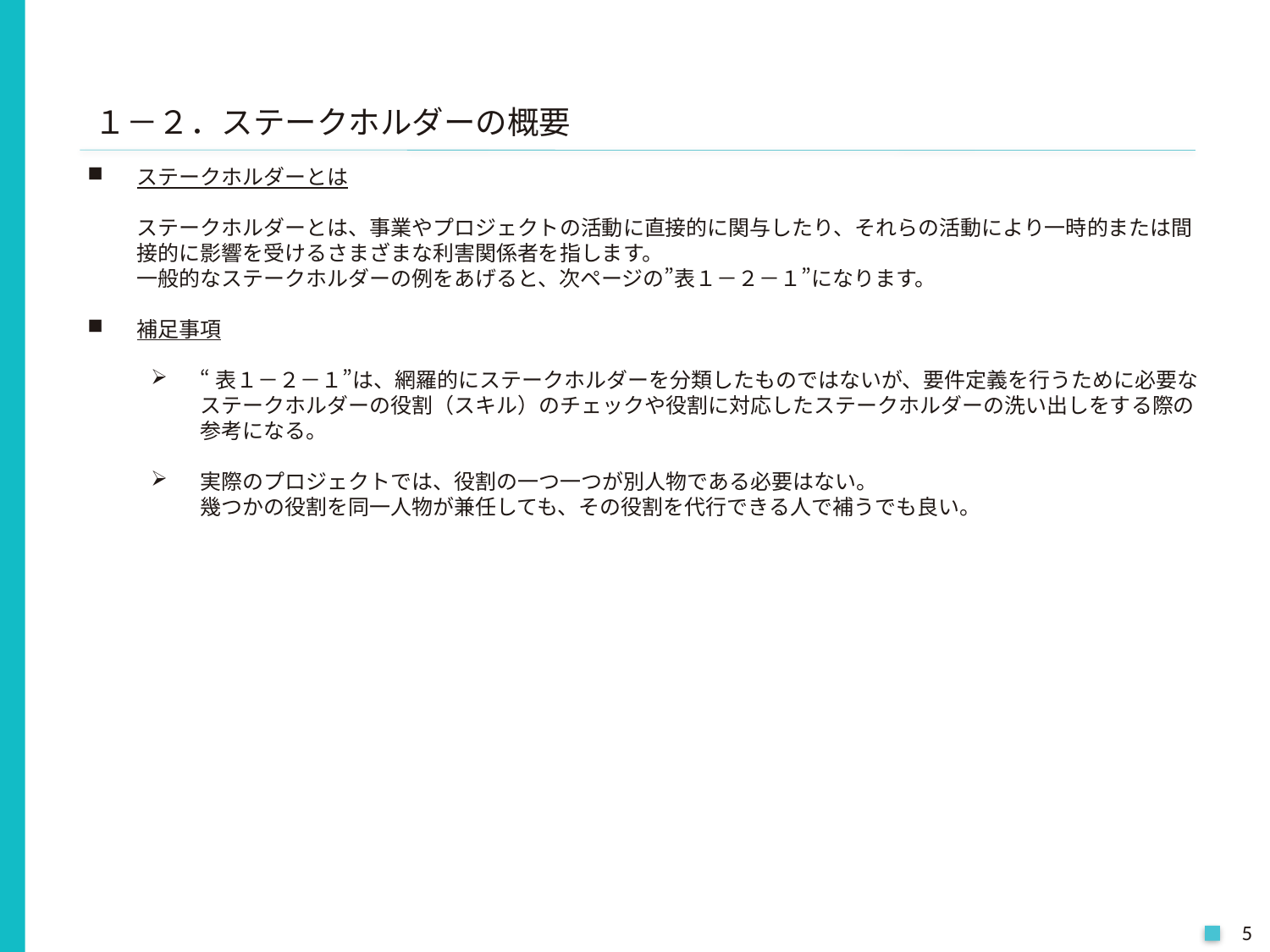

１－２．ステークホルダーの概要
ステークホルダーとは
ステークホルダーとは、事業やプロジェクトの活動に直接的に関与したり、それらの活動により一時的または間接的に影響を受けるさまざまな利害関係者を指します。
一般的なステークホルダーの例をあげると、次ページの”表１－２－１”になります。

補足事項
“表１－２－１”は、網羅的にステークホルダーを分類したものではないが、要件定義を行うために必要なステークホルダーの役割（スキル）のチェックや役割に対応したステークホルダーの洗い出しをする際の参考になる。
実際のプロジェクトでは、役割の一つ一つが別人物である必要はない。
幾つかの役割を同一人物が兼任しても、その役割を代行できる人で補うでも良い。
5